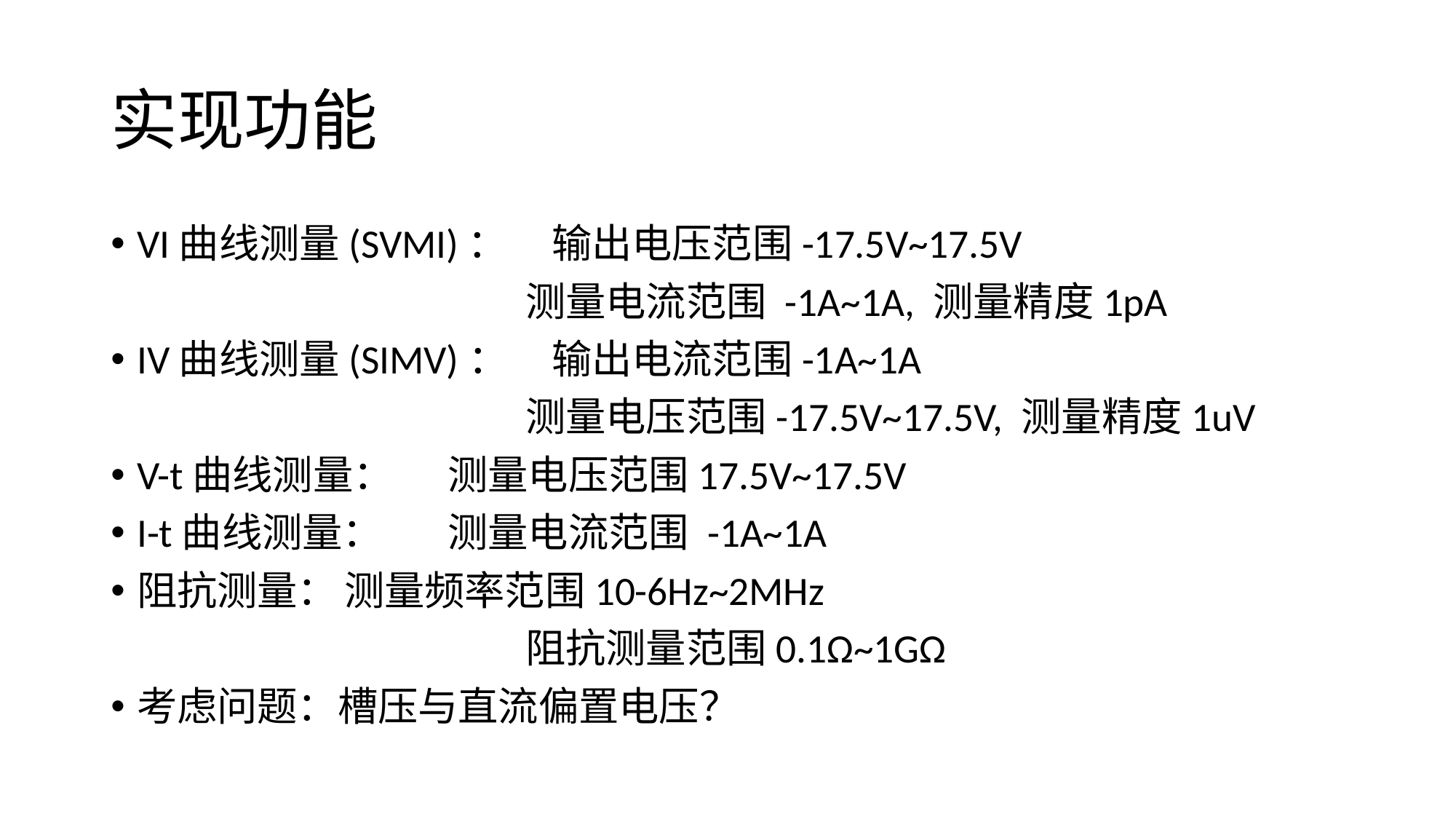

# 实现功能
VI曲线测量(SVMI)：	输出电压范围-17.5V~17.5V
				测量电流范围 -1A~1A, 测量精度1pA
IV曲线测量(SIMV)：	输出电流范围-1A~1A
				测量电压范围-17.5V~17.5V, 测量精度1uV
V-t曲线测量：		测量电压范围17.5V~17.5V
I-t曲线测量：		测量电流范围 -1A~1A
阻抗测量：		测量频率范围10-6Hz~2MHz
				阻抗测量范围0.1Ω~1GΩ
考虑问题：槽压与直流偏置电压？